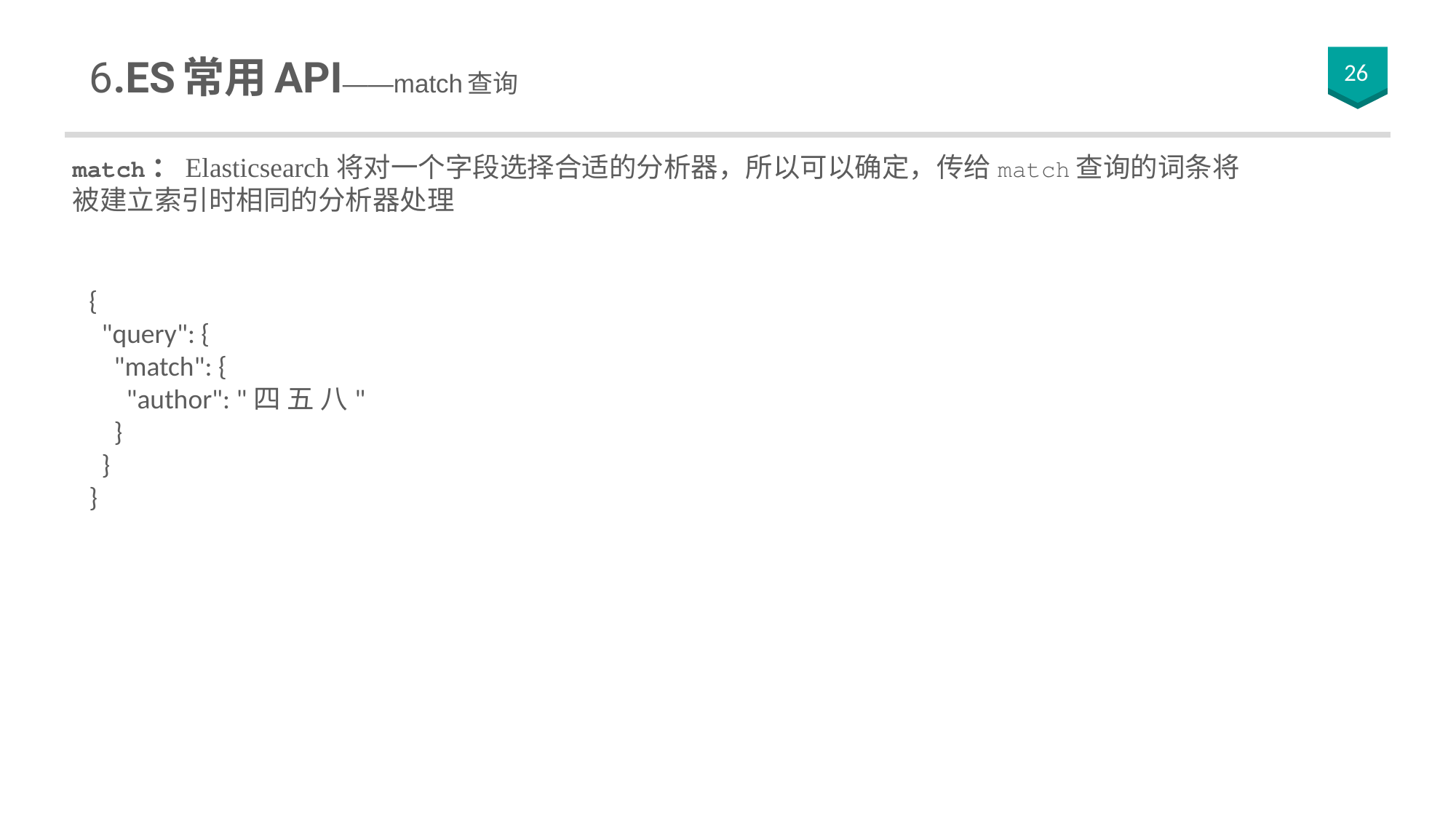

# 2.ES 基础一网打尽 6.ES常用API——match查询
26
match：Elasticsearch将对一个字段选择合适的分析器，所以可以确定，传给match查询的词条将被建立索引时相同的分析器处理
{
  "query": {
    "match": {
      "author": "四 五 八"
    }
  }
}